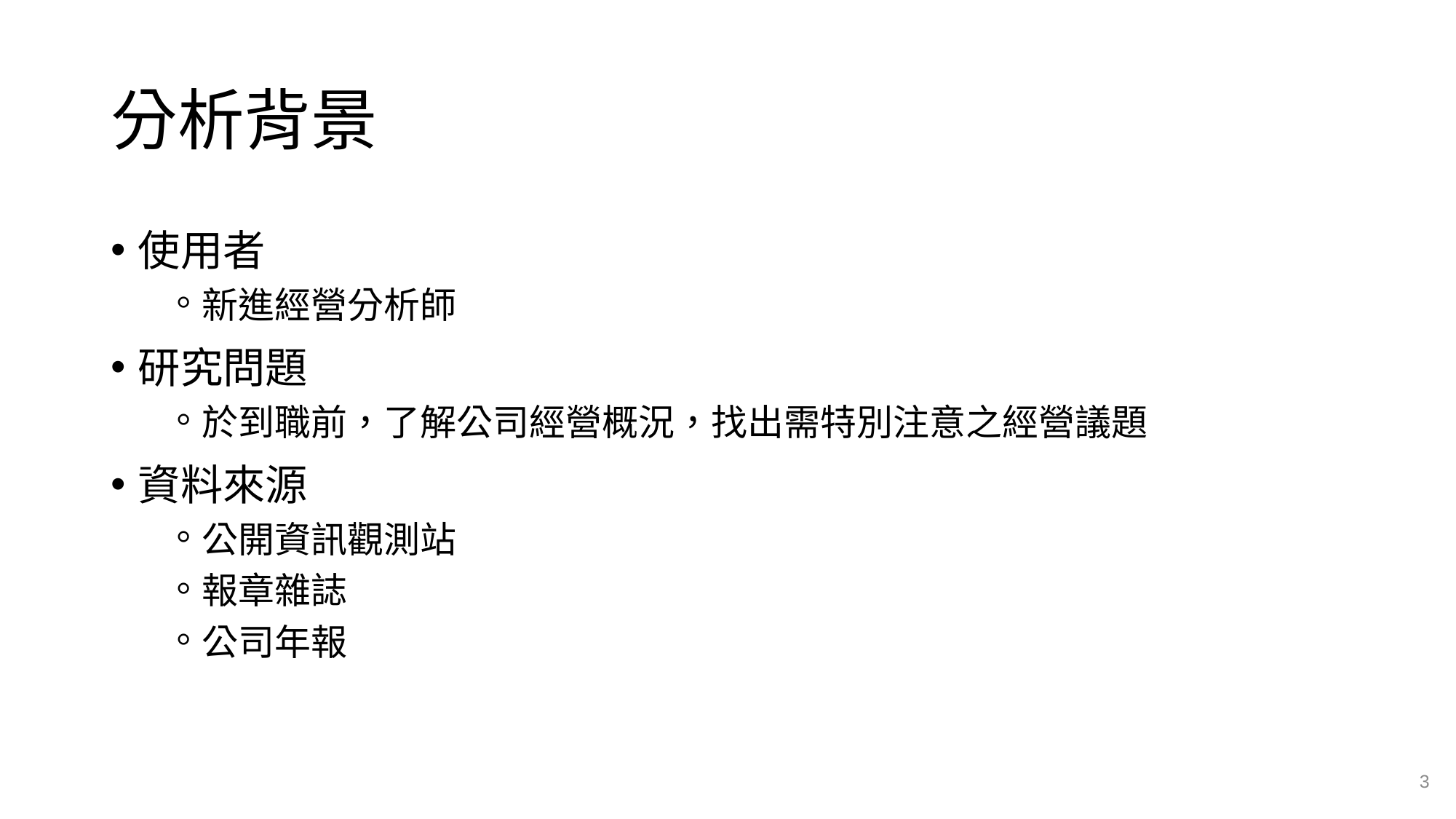

# 分析背景
使用者
新進經營分析師
研究問題
於到職前，了解公司經營概況，找出需特別注意之經營議題
資料來源
公開資訊觀測站
報章雜誌
公司年報
3